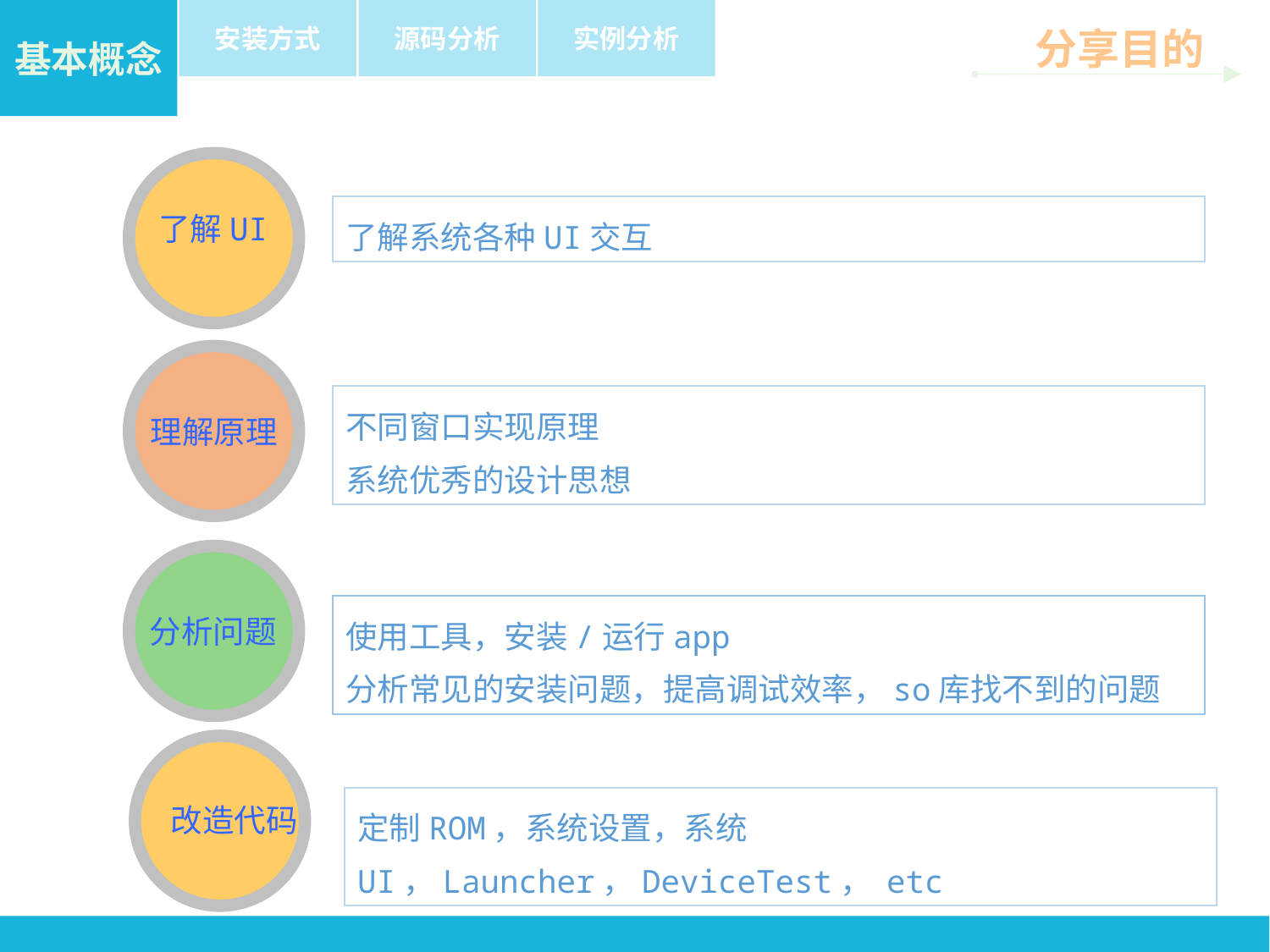

基本概念
安装方式
源码分析
实例分析
分享目的

了解系统各种UI交互
了解UI

不同窗口实现原理
系统优秀的设计思想
理解原理

使用工具，安装/运行app
分析常见的安装问题，提高调试效率，so库找不到的问题
分析问题

定制ROM，系统设置，系统UI，Launcher，DeviceTest， etc
改造代码